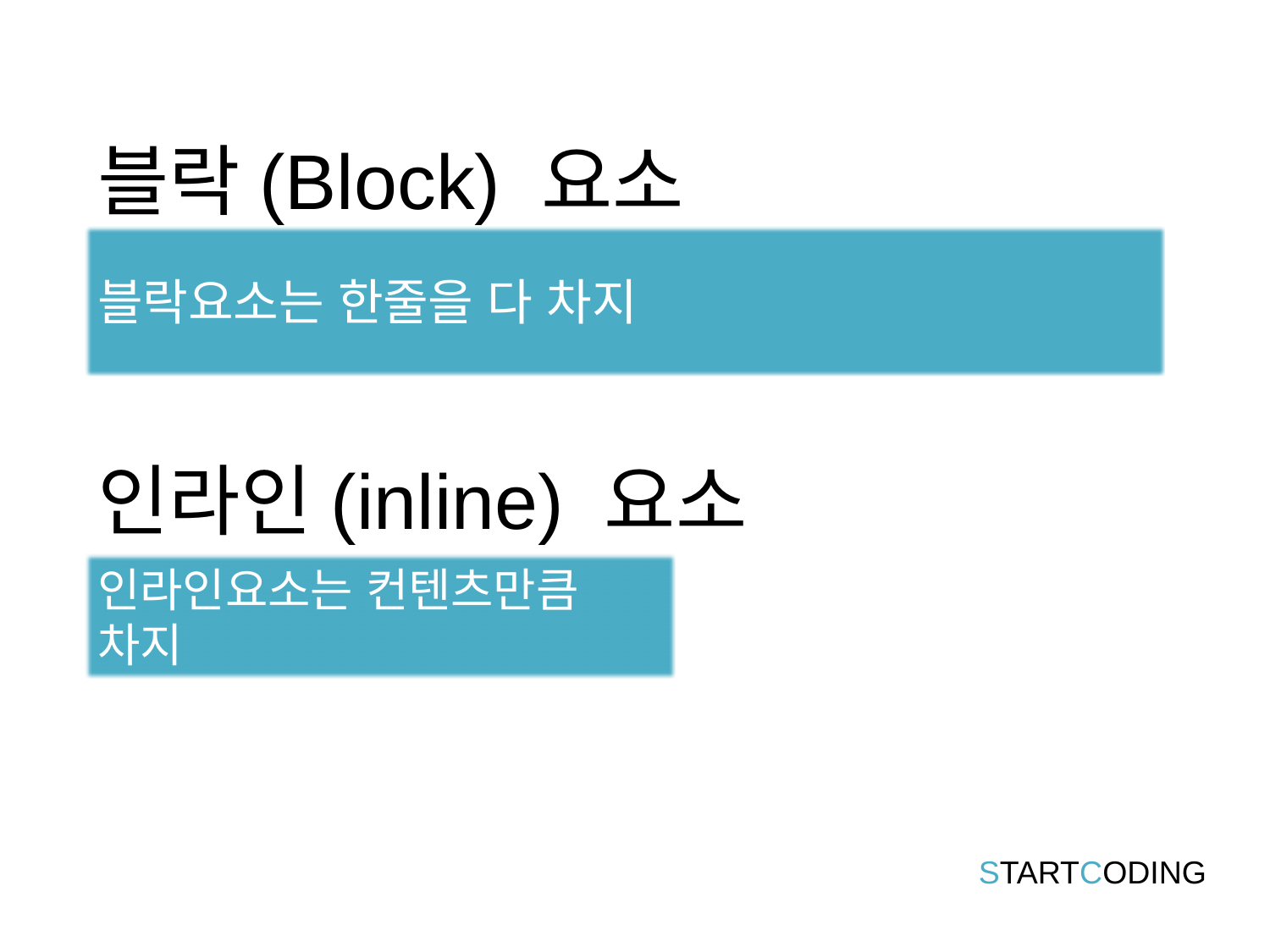

# 블락(Block) 요소
블락요소는 한줄을 다 차지
인라인(inline) 요소
인라인요소는 컨텐츠만큼 차지
STARTCODING